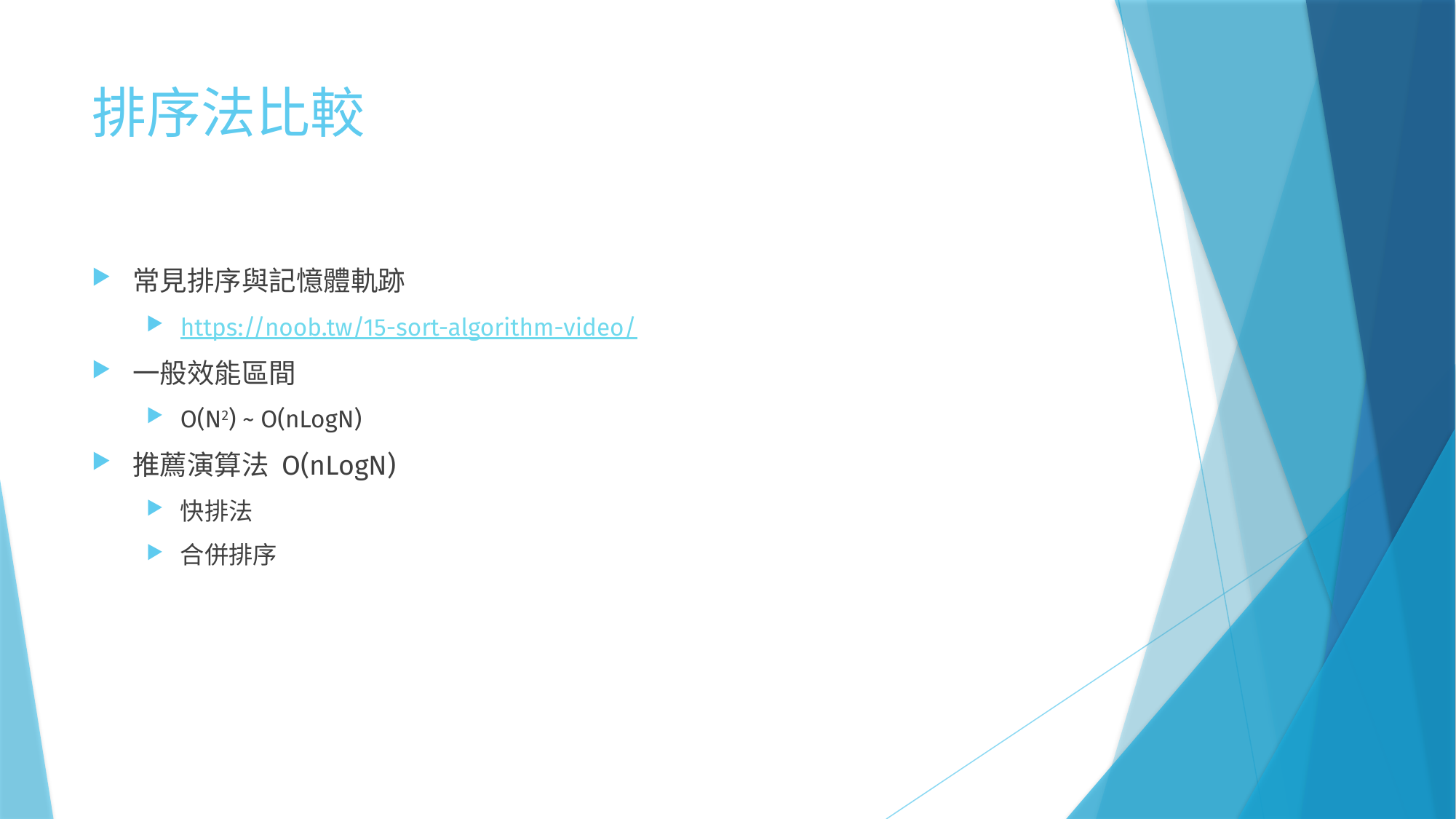

# 排序法比較
常見排序與記憶體軌跡
https://noob.tw/15-sort-algorithm-video/
一般效能區間
O(N2) ~ O(nLogN)
推薦演算法 O(nLogN)
快排法
合併排序